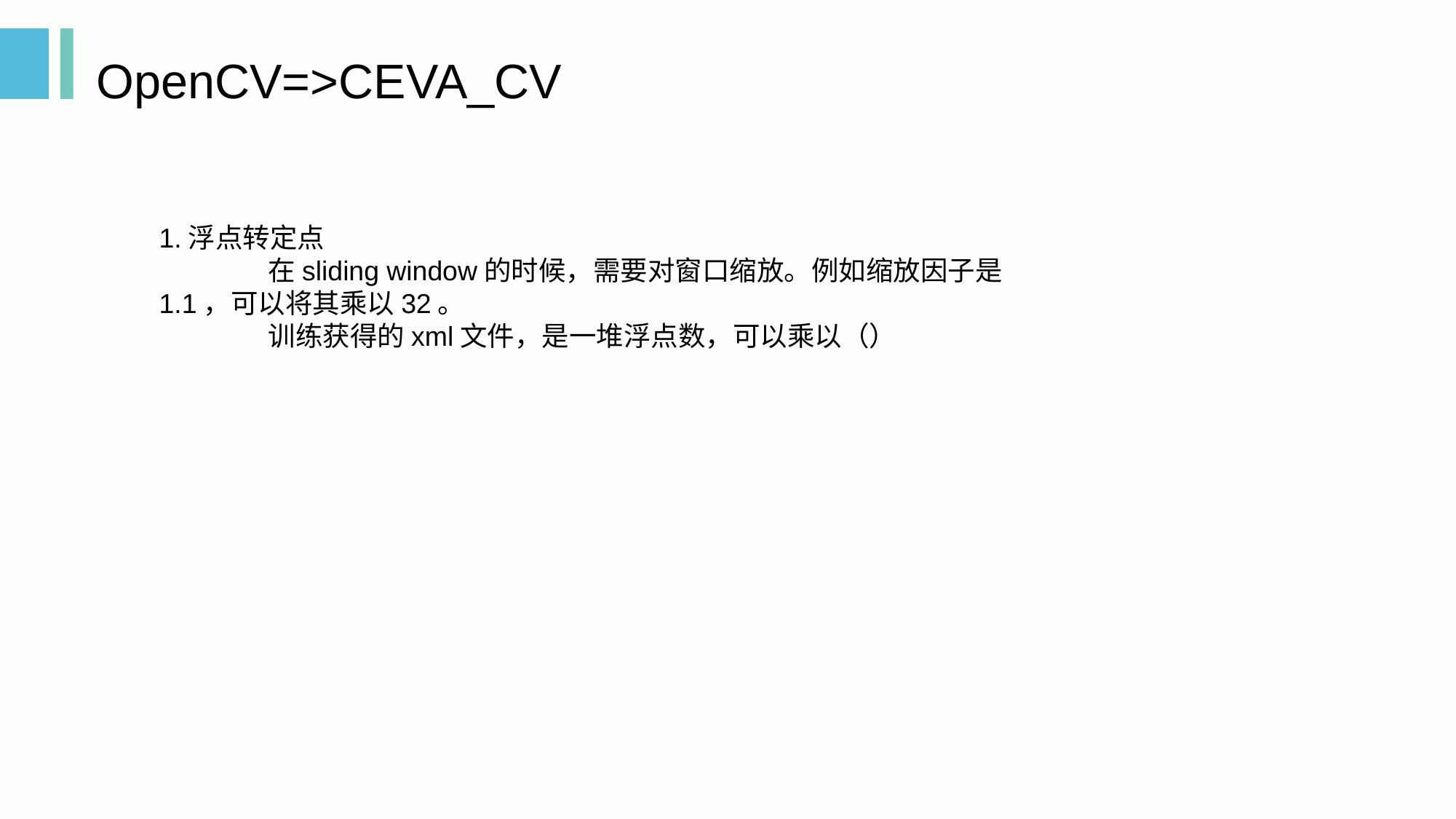

# OpenCV=>CEVA_CV
1.浮点转定点
	在sliding window的时候，需要对窗口缩放。例如缩放因子是1.1，可以将其乘以32。
	训练获得的xml文件，是一堆浮点数，可以乘以（）